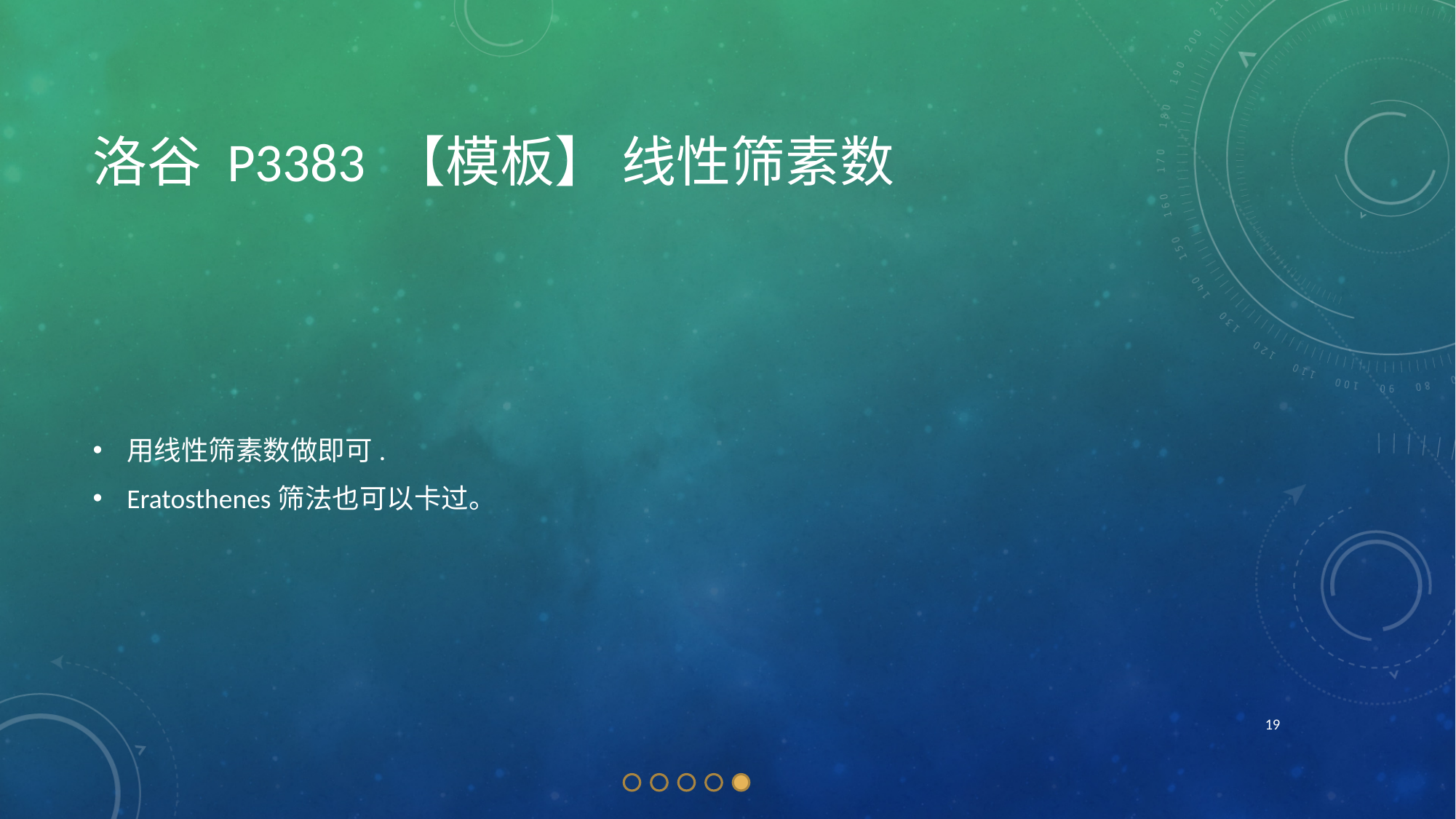

# 洛谷 P3383 【模板】 线性筛素数
用线性筛素数做即可.
Eratosthenes筛法也可以卡过。
19